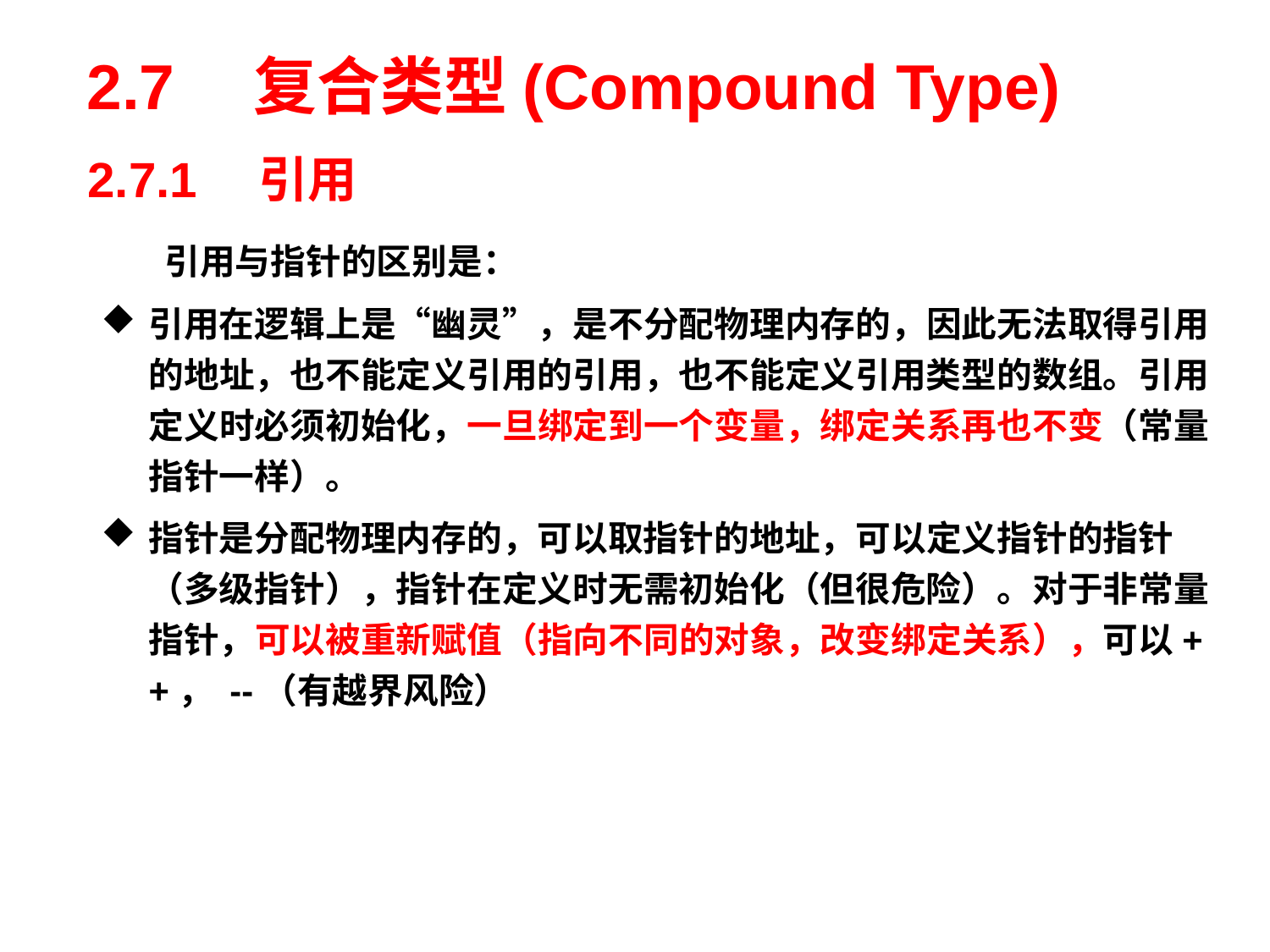

# 2.7　复合类型(Compound Type)
2.7.1　引用
	引用与指针的区别是：
引用在逻辑上是“幽灵”，是不分配物理内存的，因此无法取得引用的地址，也不能定义引用的引用，也不能定义引用类型的数组。引用定义时必须初始化，一旦绑定到一个变量，绑定关系再也不变（常量指针一样）。
指针是分配物理内存的，可以取指针的地址，可以定义指针的指针（多级指针），指针在定义时无需初始化（但很危险）。对于非常量指针，可以被重新赋值（指向不同的对象，改变绑定关系），可以++， --（有越界风险）